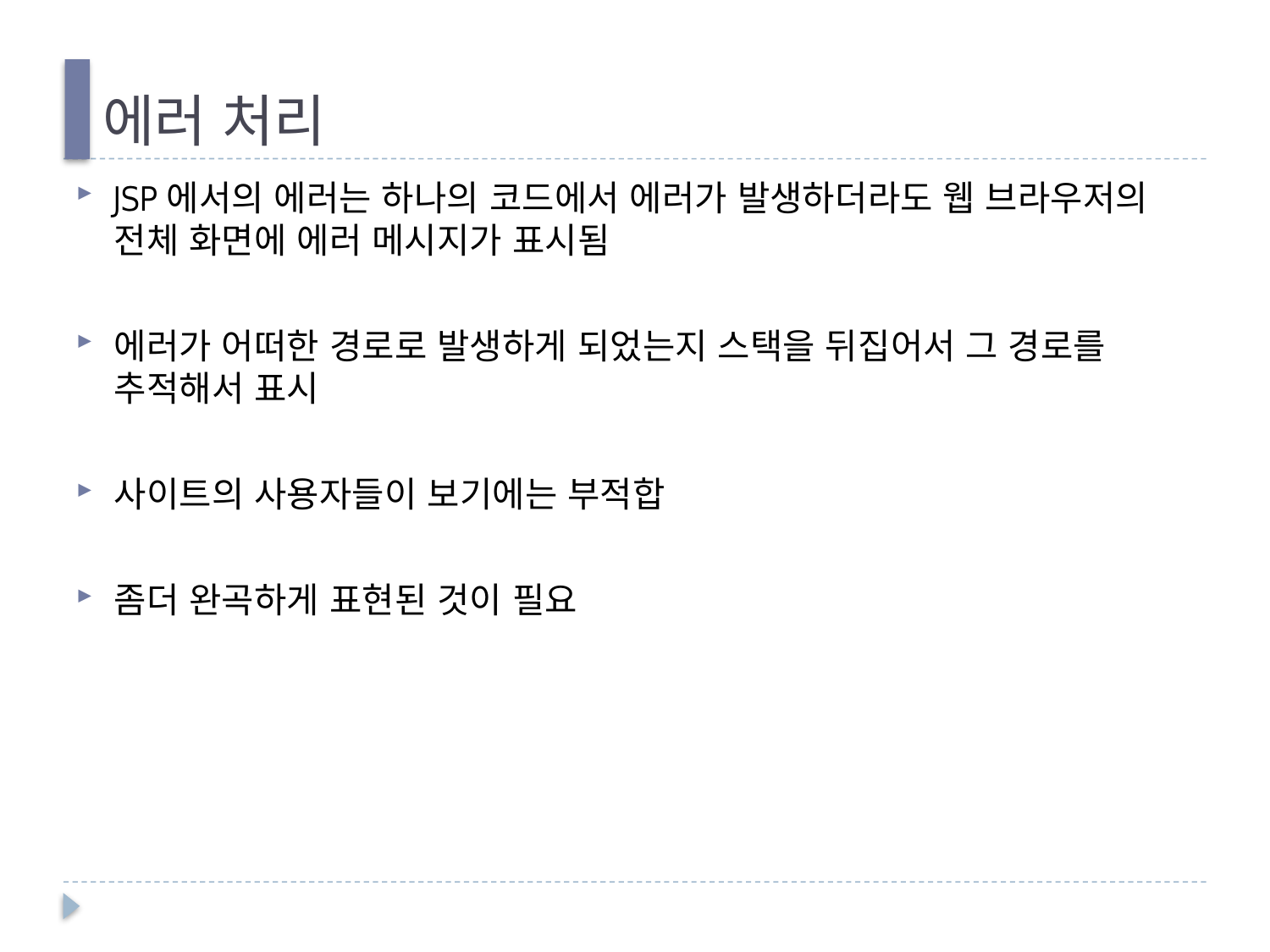

# 에러 처리
JSP에서의 에러는 하나의 코드에서 에러가 발생하더라도 웹 브라우저의 전체 화면에 에러 메시지가 표시됨

에러가 어떠한 경로로 발생하게 되었는지 스택을 뒤집어서 그 경로를 추적해서 표시

사이트의 사용자들이 보기에는 부적합

좀더 완곡하게 표현된 것이 필요